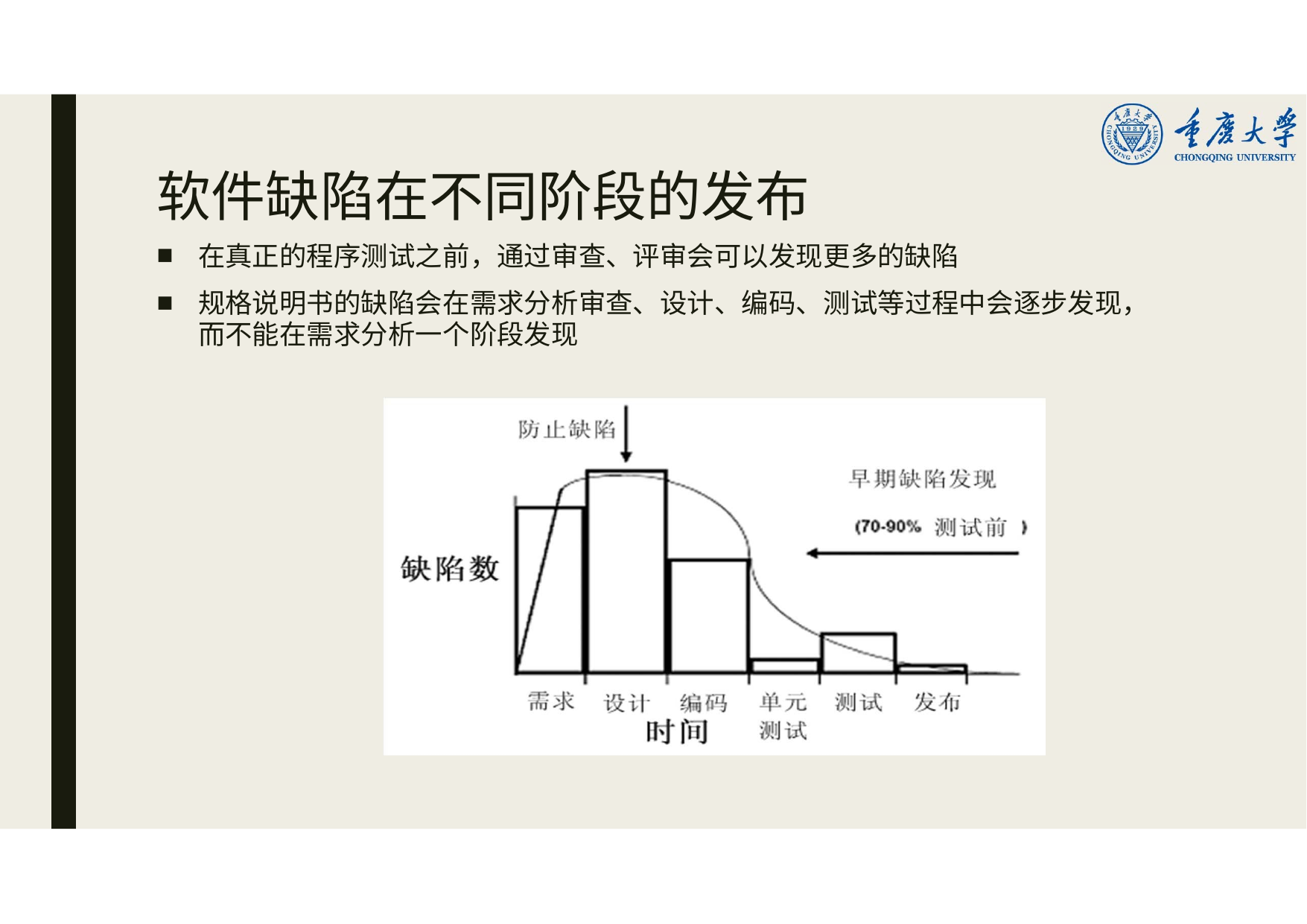

# 软件缺陷在不同阶段的发布
在真正的程序测试之前，通过审查、评审会可以发现更多的缺陷
规格说明书的缺陷会在需求分析审查、设计、编码、测试等过程中会逐步发现， 而不能在需求分析一个阶段发现